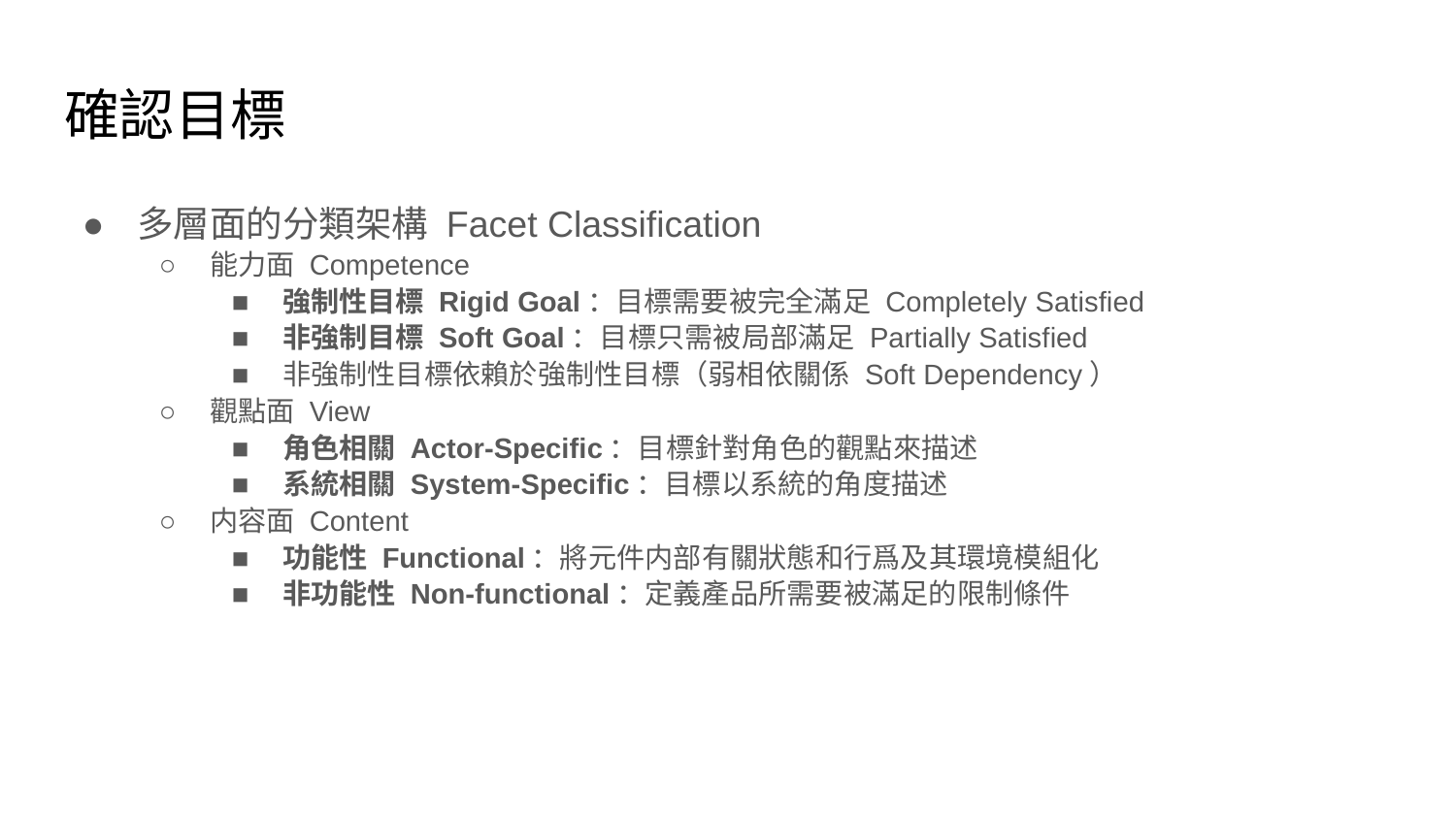

# 確認目標
多層面的分類架構 Facet Classification
能力面 Competence
強制性目標 Rigid Goal：目標需要被完全滿足 Completely Satisfied
非強制目標 Soft Goal：目標只需被局部滿足 Partially Satisfied
非強制性目標依賴於強制性目標（弱相依關係 Soft Dependency）
觀點面 View
角色相關 Actor-Specific：目標針對角色的觀點來描述
系統相關 System-Specific：目標以系統的角度描述
内容面 Content
功能性 Functional：將元件内部有關狀態和行爲及其環境模組化
非功能性 Non-functional：定義產品所需要被滿足的限制條件